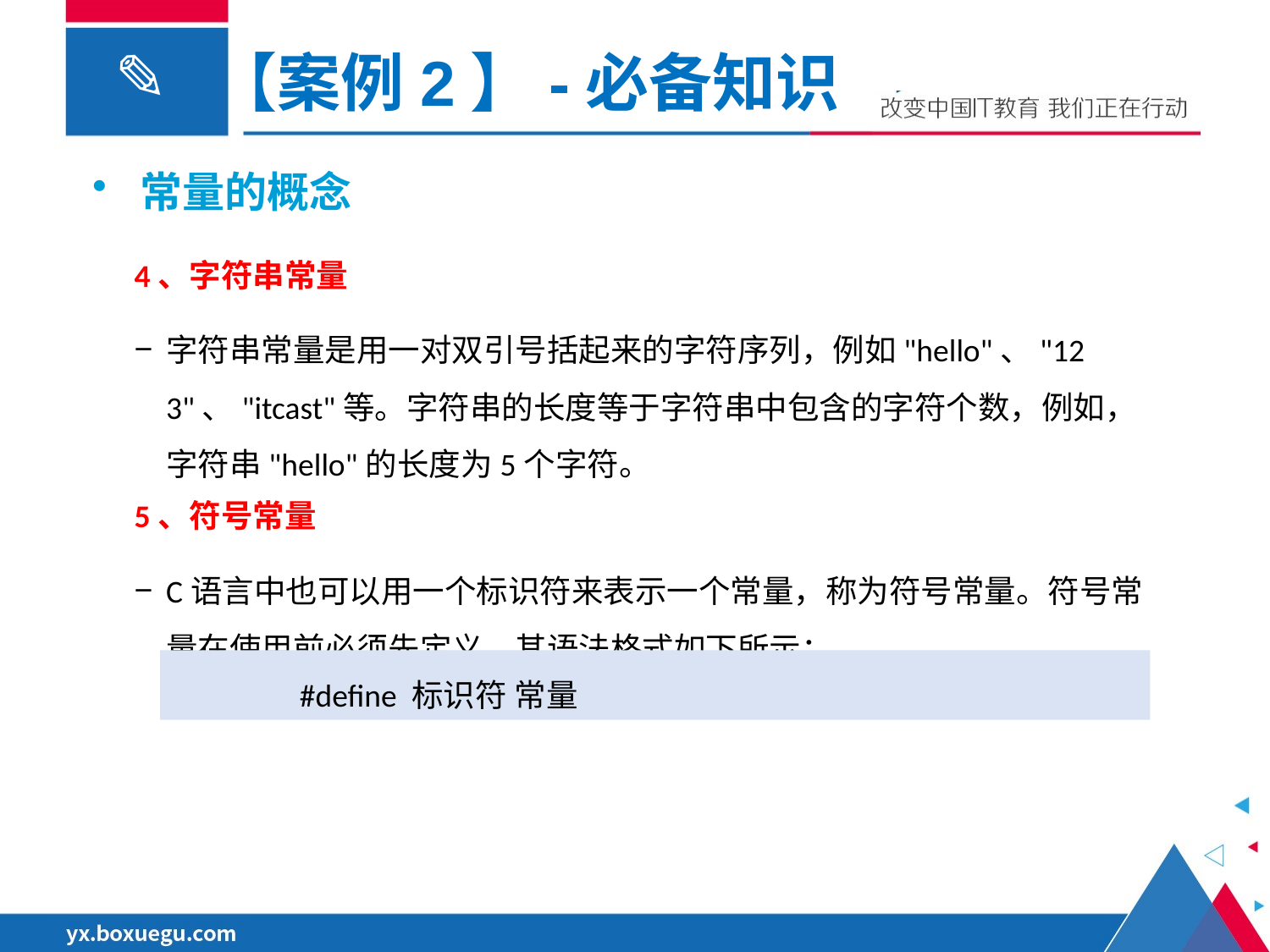

【案例2】-必备知识
常量的概念

4、字符串常量
字符串常量是用一对双引号括起来的字符序列，例如"hello"、"123"、"itcast"等。字符串的长度等于字符串中包含的字符个数，例如，字符串"hello"的长度为5个字符。
5、符号常量
C语言中也可以用一个标识符来表示一个常量，称为符号常量。符号常量在使用前必须先定义，其语法格式如下所示：

	#define 标识符 常量